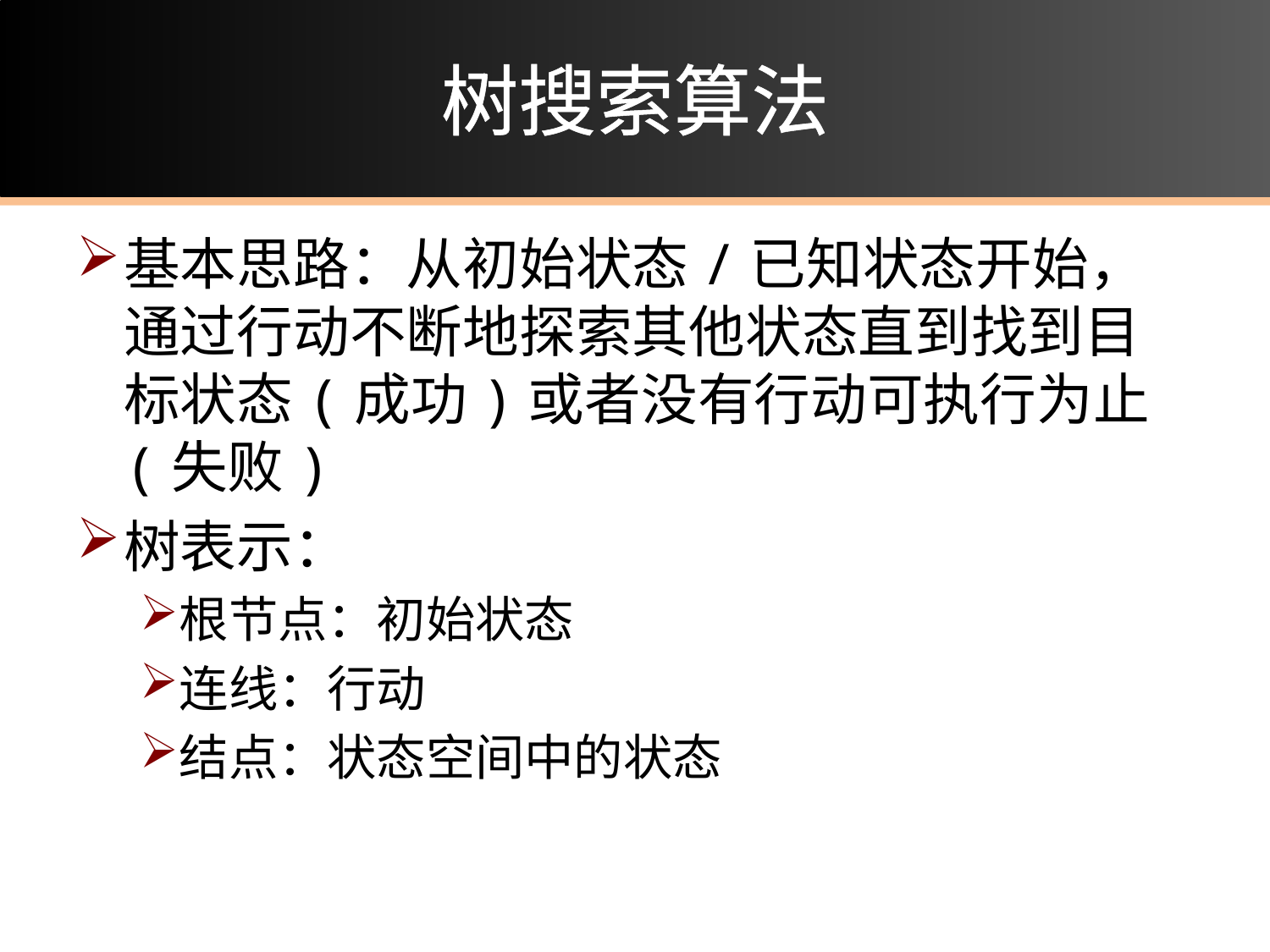

# 树搜索算法
基本思路：从初始状态/已知状态开始，通过行动不断地探索其他状态直到找到目标状态(成功)或者没有行动可执行为止(失败)
树表示：
根节点：初始状态
连线：行动
结点：状态空间中的状态